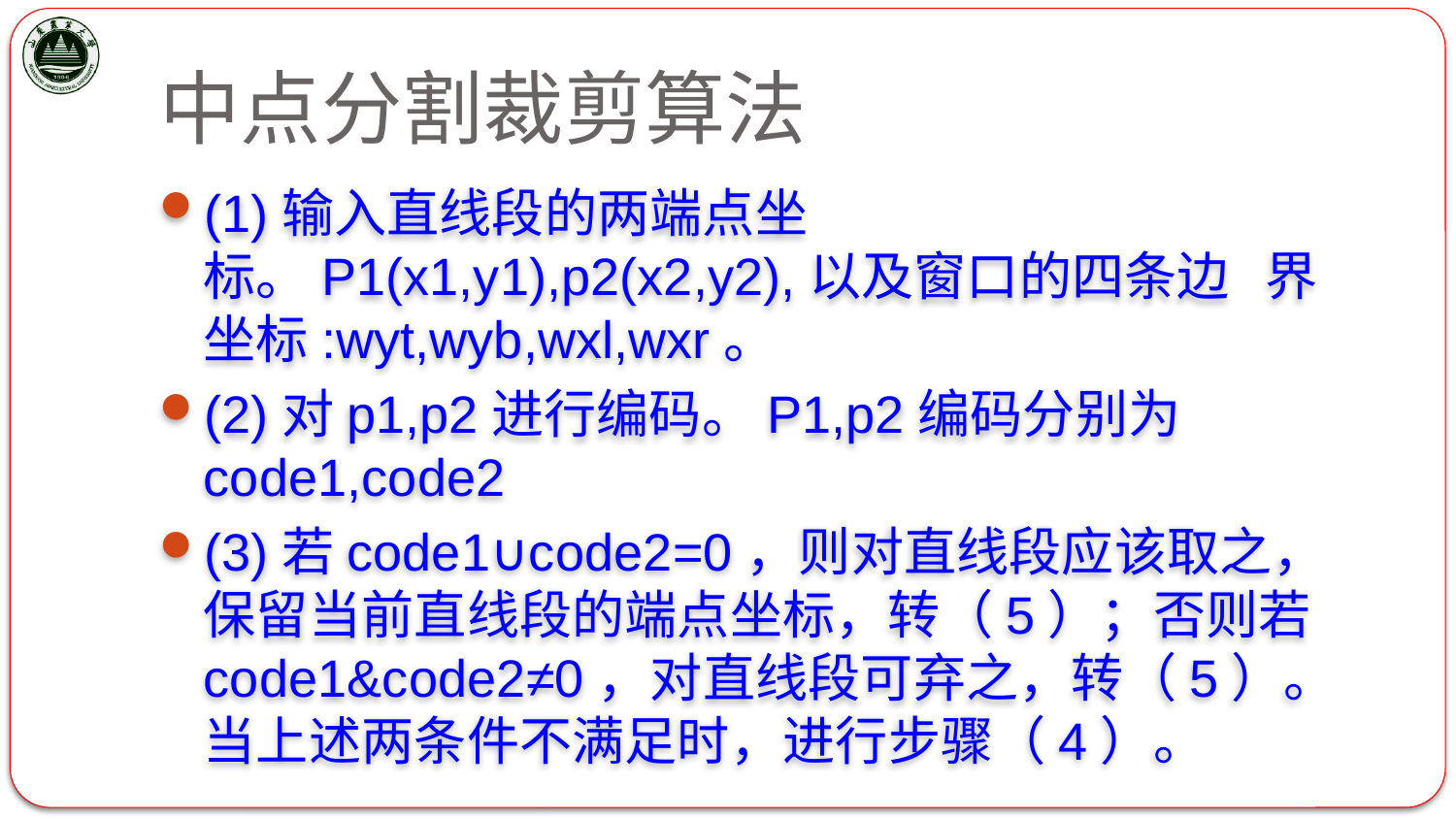

# 中点分割裁剪算法
(1)输入直线段的两端点坐标。P1(x1,y1),p2(x2,y2),以及窗口的四条边   界坐标:wyt,wyb,wxl,wxr。
(2)对p1,p2进行编码。P1,p2编码分别为code1,code2
(3)若code1∪code2=0，则对直线段应该取之，保留当前直线段的端点坐标，转（5）；否则若code1&code2≠0，对直线段可弃之，转（5）。当上述两条件不满足时，进行步骤（4）。